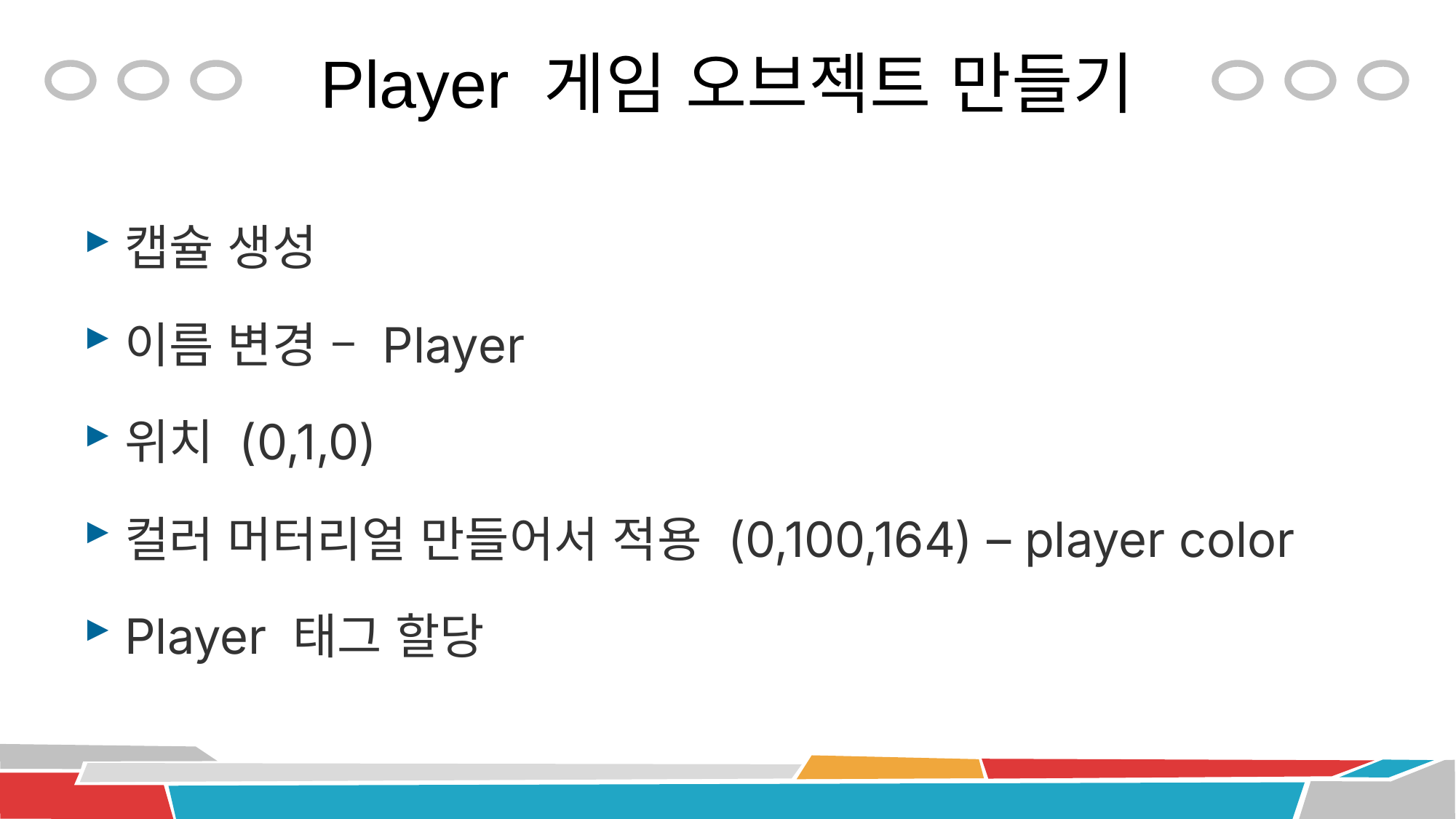

# Player 게임 오브젝트 만들기
캡슐 생성
이름 변경 – Player
위치 (0,1,0)
컬러 머터리얼 만들어서 적용 (0,100,164) – player color
Player 태그 할당